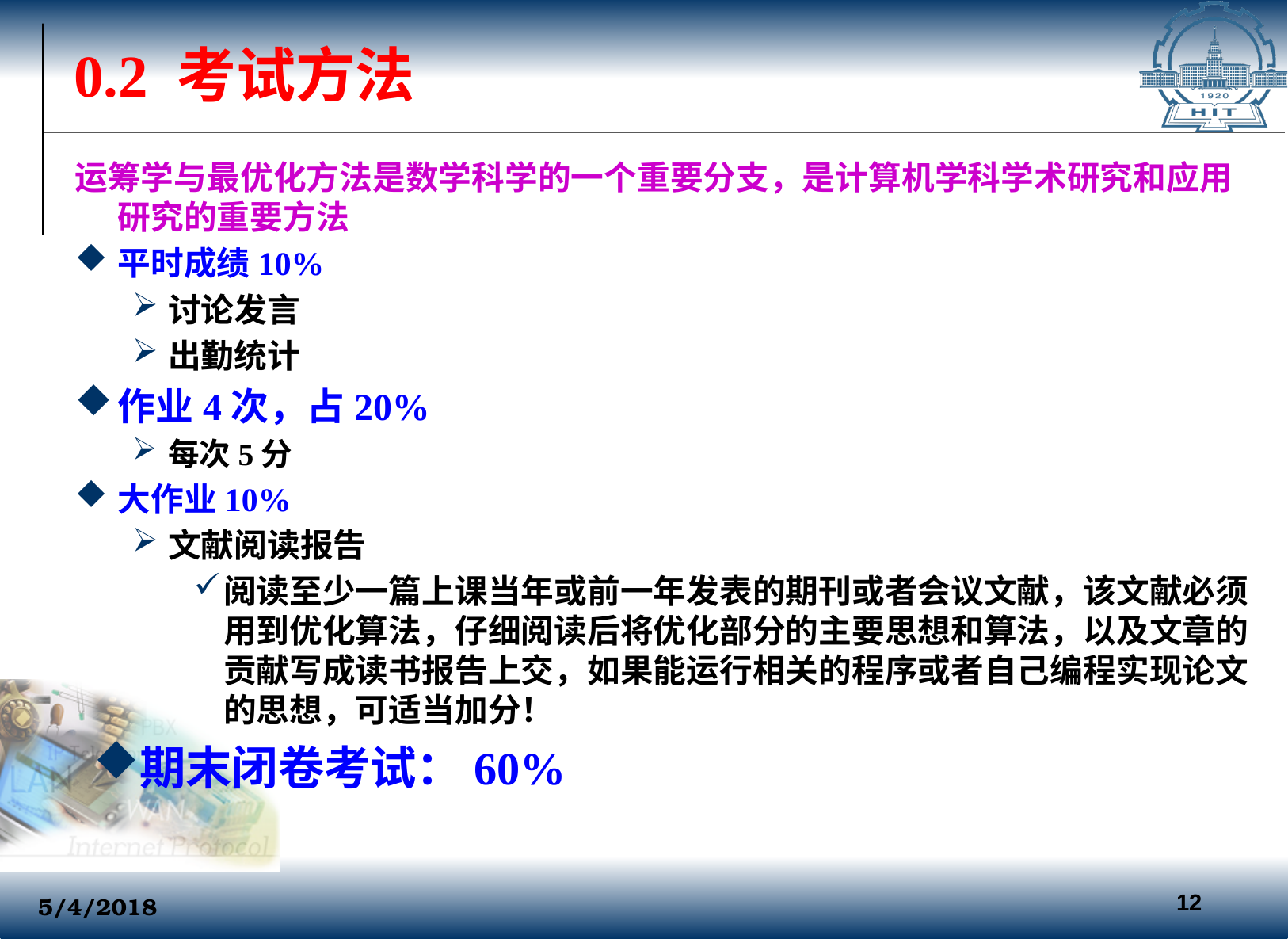

0.2 考试方法
运筹学与最优化方法是数学科学的一个重要分支，是计算机学科学术研究和应用研究的重要方法
平时成绩10%
讨论发言
出勤统计
作业4次，占20%
每次5分
大作业10%
文献阅读报告
阅读至少一篇上课当年或前一年发表的期刊或者会议文献，该文献必须用到优化算法，仔细阅读后将优化部分的主要思想和算法，以及文章的贡献写成读书报告上交，如果能运行相关的程序或者自己编程实现论文的思想，可适当加分！
期末闭卷考试：60%